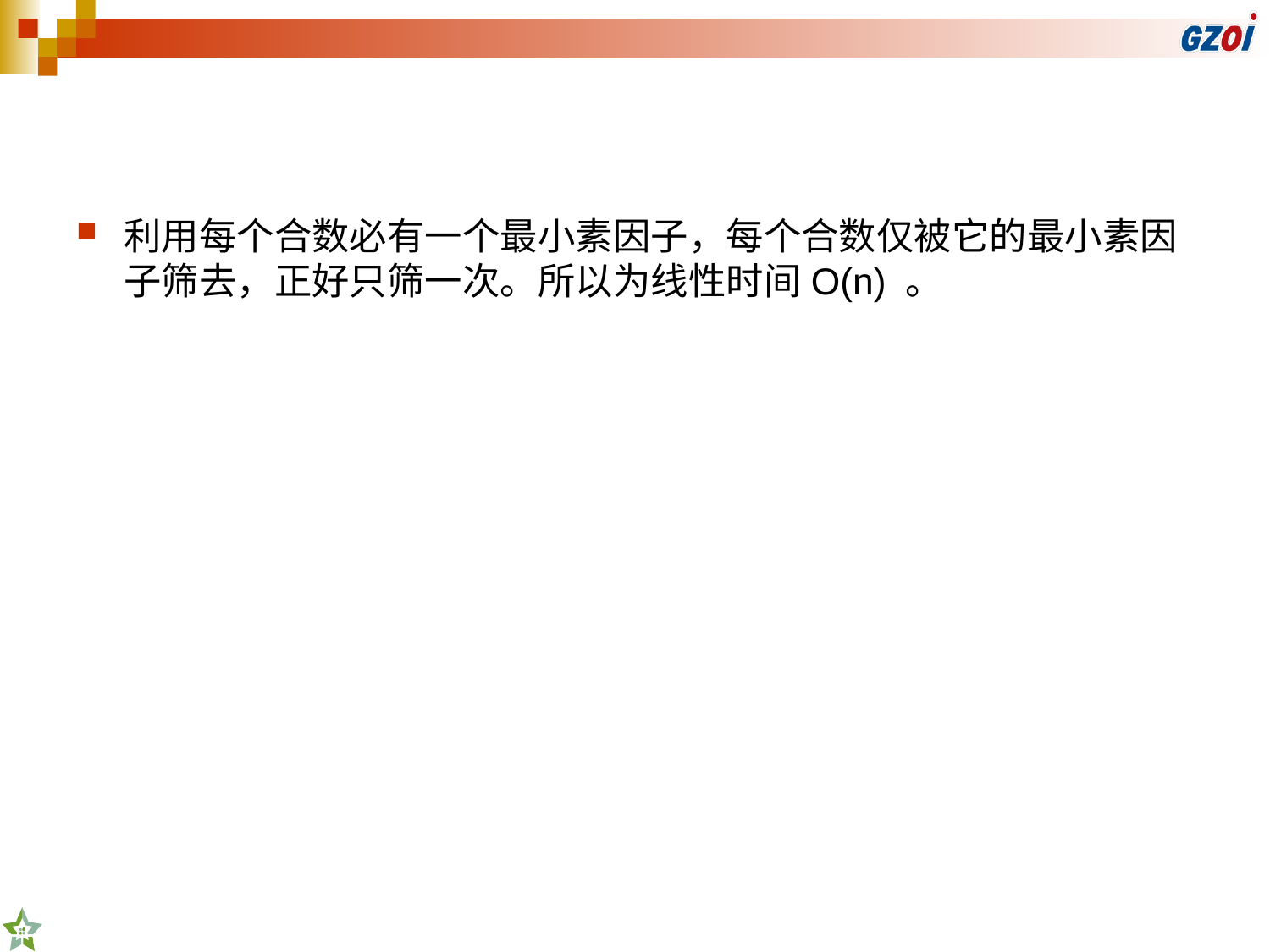

#
利用每个合数必有一个最小素因子，每个合数仅被它的最小素因子筛去，正好只筛一次。所以为线性时间O(n) 。